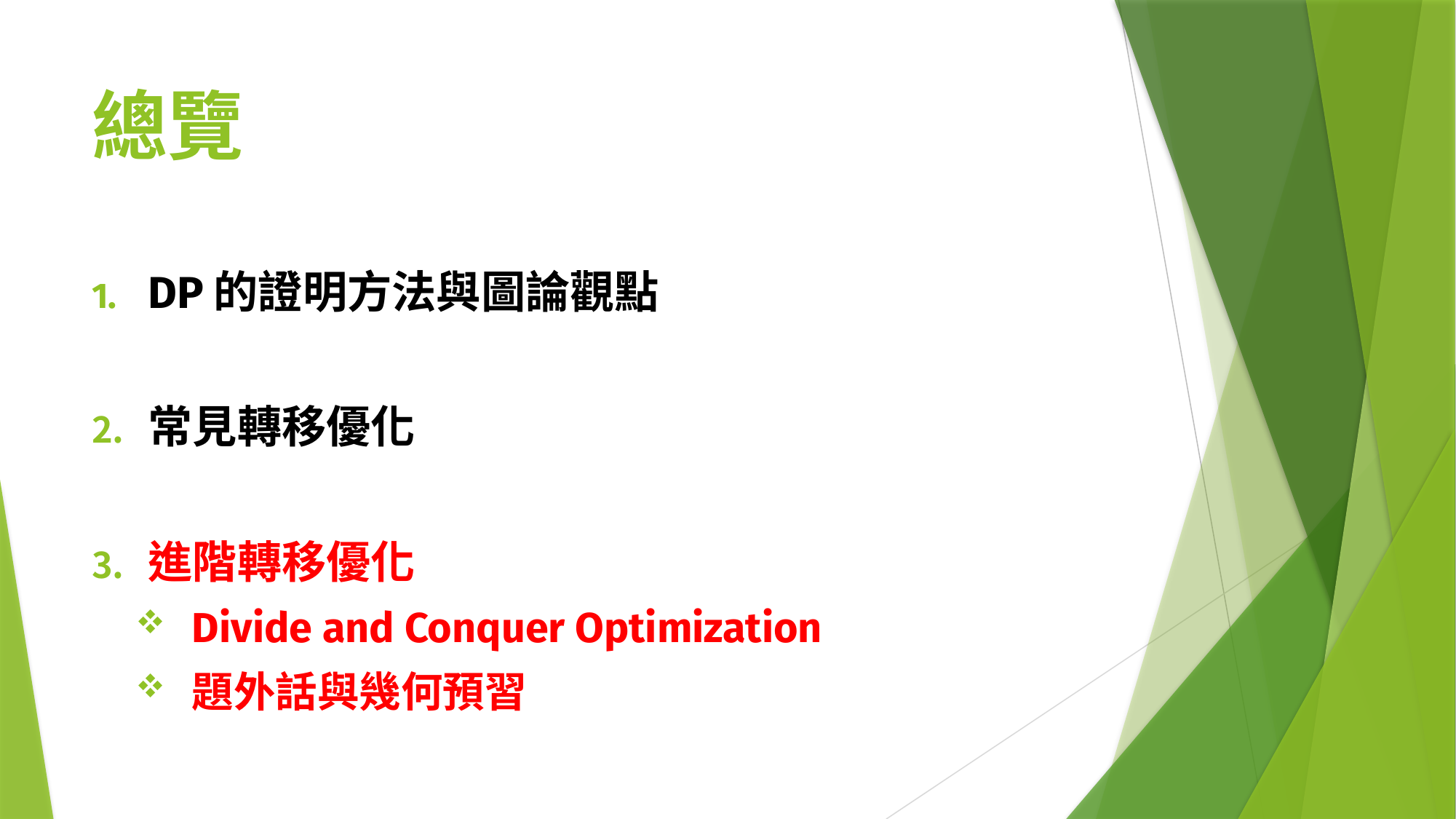

# 總覽
DP的證明方法與圖論觀點

常見轉移優化

進階轉移優化
Divide and Conquer Optimization
題外話與幾何預習